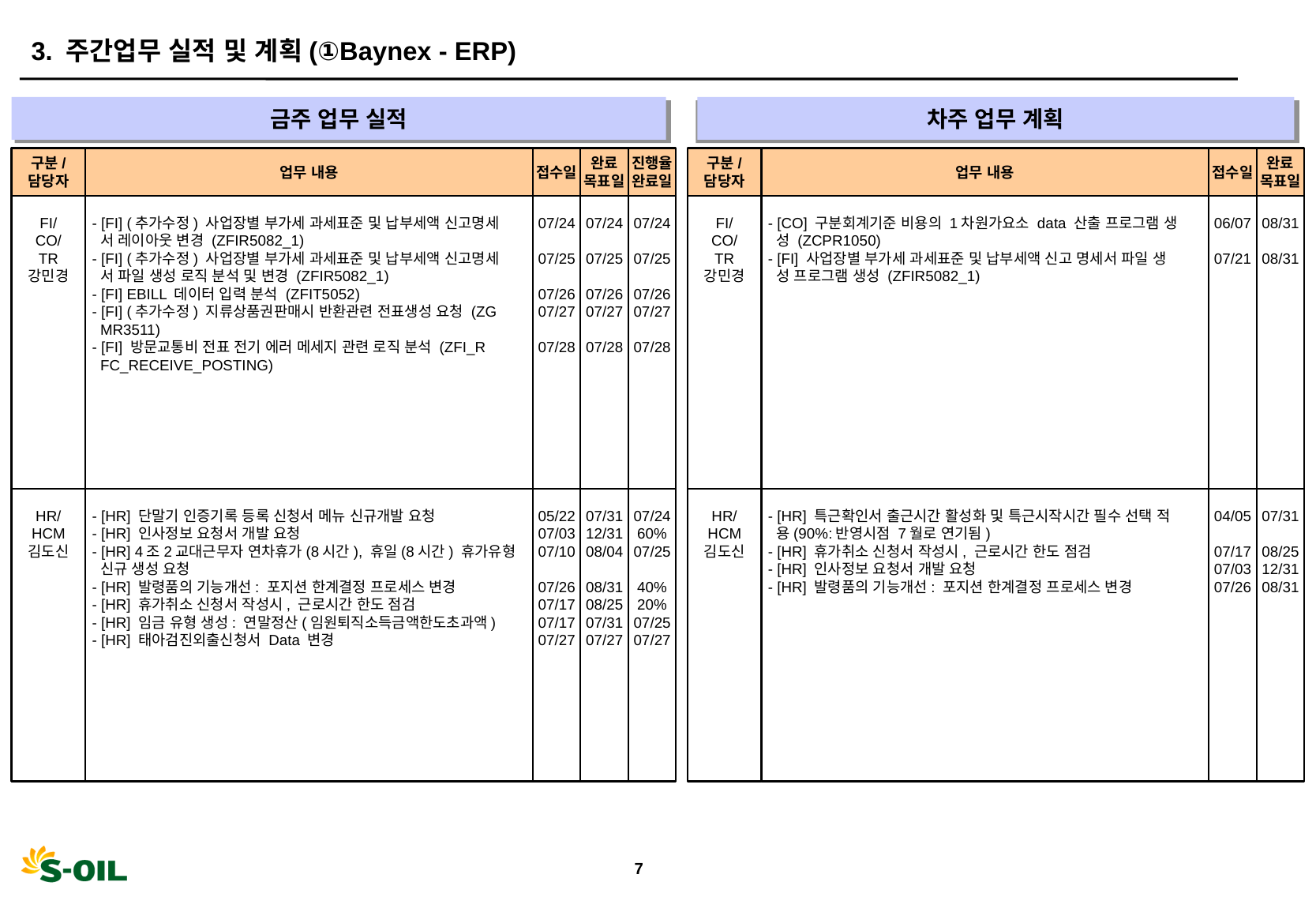

3. 주간업무 실적 및 계획(①Baynex - ERP)
금주 업무 실적
차주 업무 계획
" "
" "
구분/
담당자
업무 내용
접수일
완료
목표일
진행율
완료일
구분/
담당자
업무 내용
접수일
완료
목표일
FI/
CO/
TR
강민경

- [FI] (추가수정) 사업장별 부가세 과세표준 및 납부세액 신고명세
  서 레이아웃 변경 (ZFIR5082_1)
- [FI] (추가수정) 사업장별 부가세 과세표준 및 납부세액 신고명세
  서 파일 생성 로직 분석 및 변경 (ZFIR5082_1)
- [FI] EBILL 데이터 입력 분석 (ZFIT5052)
- [FI] (추가수정) 지류상품권판매시 반환관련 전표생성 요청 (ZG
  MR3511)
- [FI] 방문교통비 전표 전기 에러 메세지 관련 로직 분석 (ZFI_R
  FC_RECEIVE_POSTING)
07/24
07/25
07/26
07/27
07/28
07/24
07/25
07/26
07/27
07/28
07/24
07/25
07/26
07/27
07/28
FI/
CO/
TR
강민경

- [CO] 구분회계기준 비용의 1차원가요소 data 산출 프로그램 생
  성 (ZCPR1050)
- [FI] 사업장별 부가세 과세표준 및 납부세액 신고 명세서 파일 생
  성 프로그램 생성 (ZFIR5082_1)
06/07
07/21
08/31
08/31
HR/
HCM
김도신

- [HR] 단말기 인증기록 등록 신청서 메뉴 신규개발 요청
- [HR] 인사정보 요청서 개발 요청
- [HR] 4조2교대근무자 연차휴가(8시간), 휴일(8시간) 휴가유형
  신규 생성 요청
- [HR] 발령품의 기능개선: 포지션 한계결정 프로세스 변경
- [HR] 휴가취소 신청서 작성시, 근로시간 한도 점검
- [HR] 임금 유형 생성: 연말정산(임원퇴직소득금액한도초과액)
- [HR] 태아검진외출신청서 Data 변경
05/22
07/03
07/10
07/26
07/17
07/17
07/27
07/31
12/31
08/04
08/31
08/25
07/31
07/27
07/24
60%
07/25
40%
20%
07/25
07/27
HR/
HCM
김도신

- [HR] 특근확인서 출근시간 활성화 및 특근시작시간 필수 선택 적
  용(90%:반영시점 7월로 연기됨)
- [HR] 휴가취소 신청서 작성시, 근로시간 한도 점검
- [HR] 인사정보 요청서 개발 요청
- [HR] 발령품의 기능개선: 포지션 한계결정 프로세스 변경
04/05
07/17
07/03
07/26
07/31
08/25
12/31
08/31